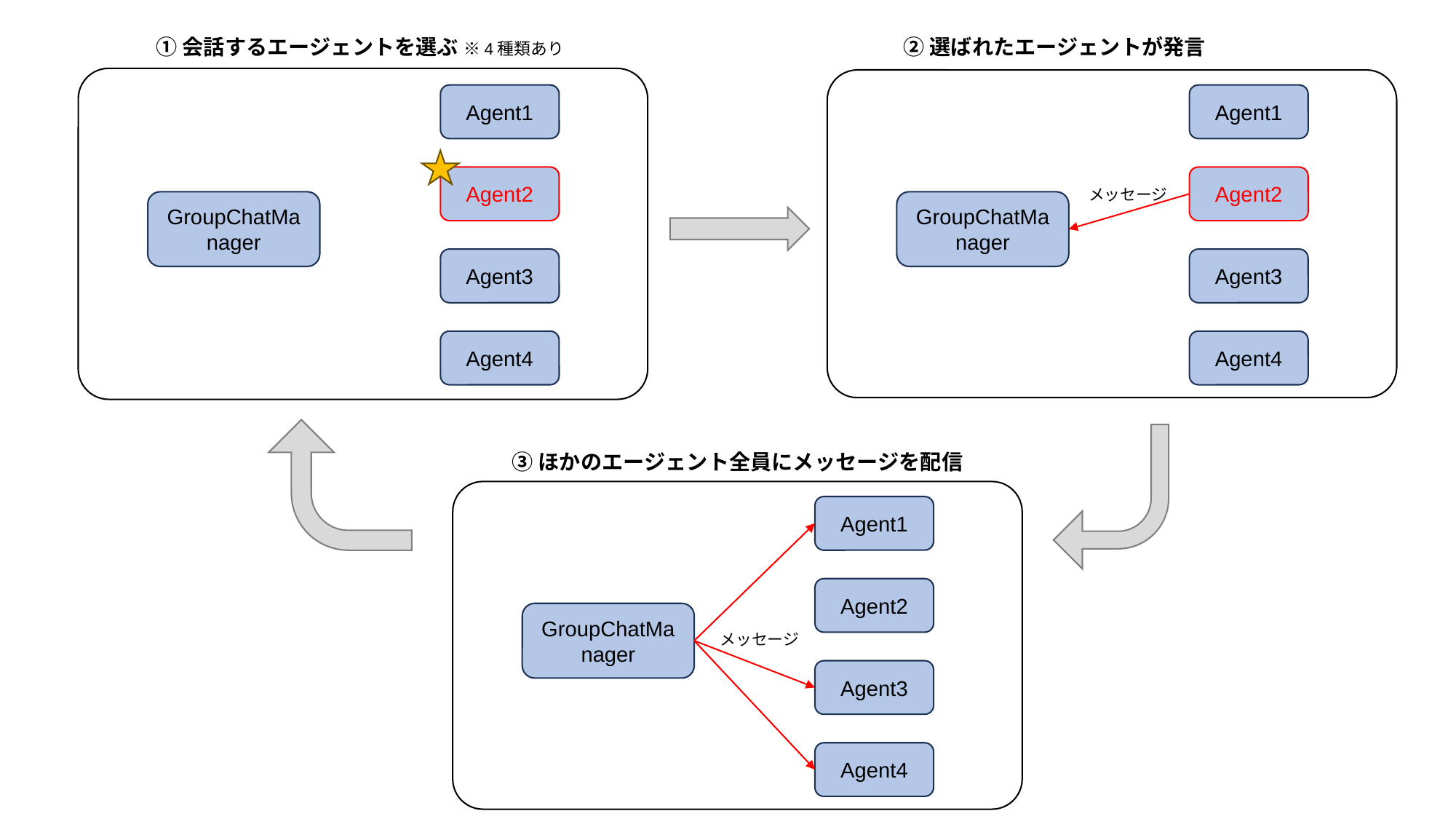

①会話するエージェントを選ぶ ※4種類あり
②選ばれたエージェントが発言

Agent1
Agent1

Agent2
Agent2
メッセージ
GroupChatManager
GroupChatManager

Agent3
Agent3
Agent4
Agent4

③ほかのエージェント全員にメッセージを配信

Agent1
Agent2
GroupChatManager
メッセージ
Agent3
Agent4